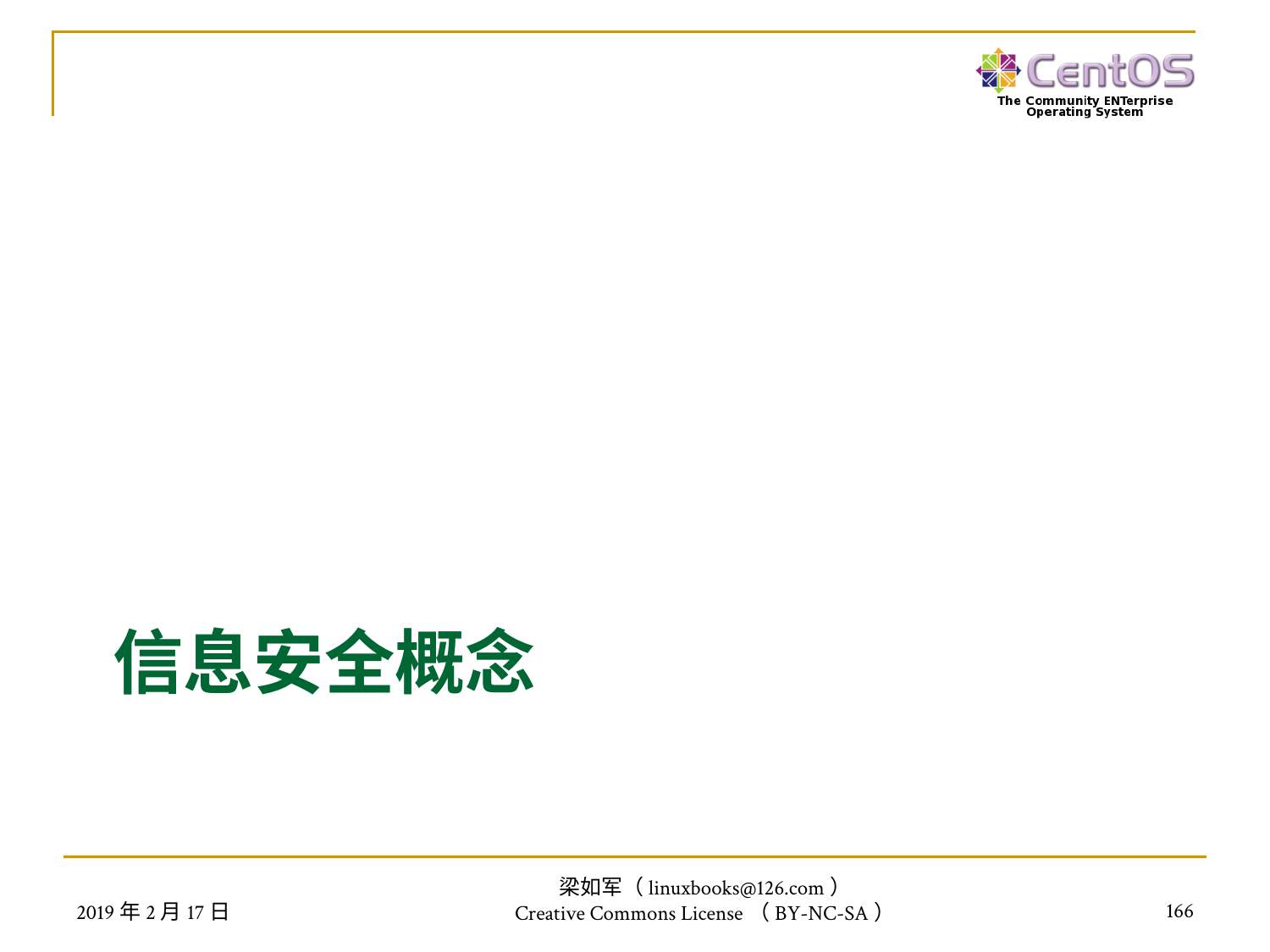

# 信息安全概念
2019年2月17日
166
梁如军（linuxbooks@126.com）
Creative Commons License（BY-NC-SA）